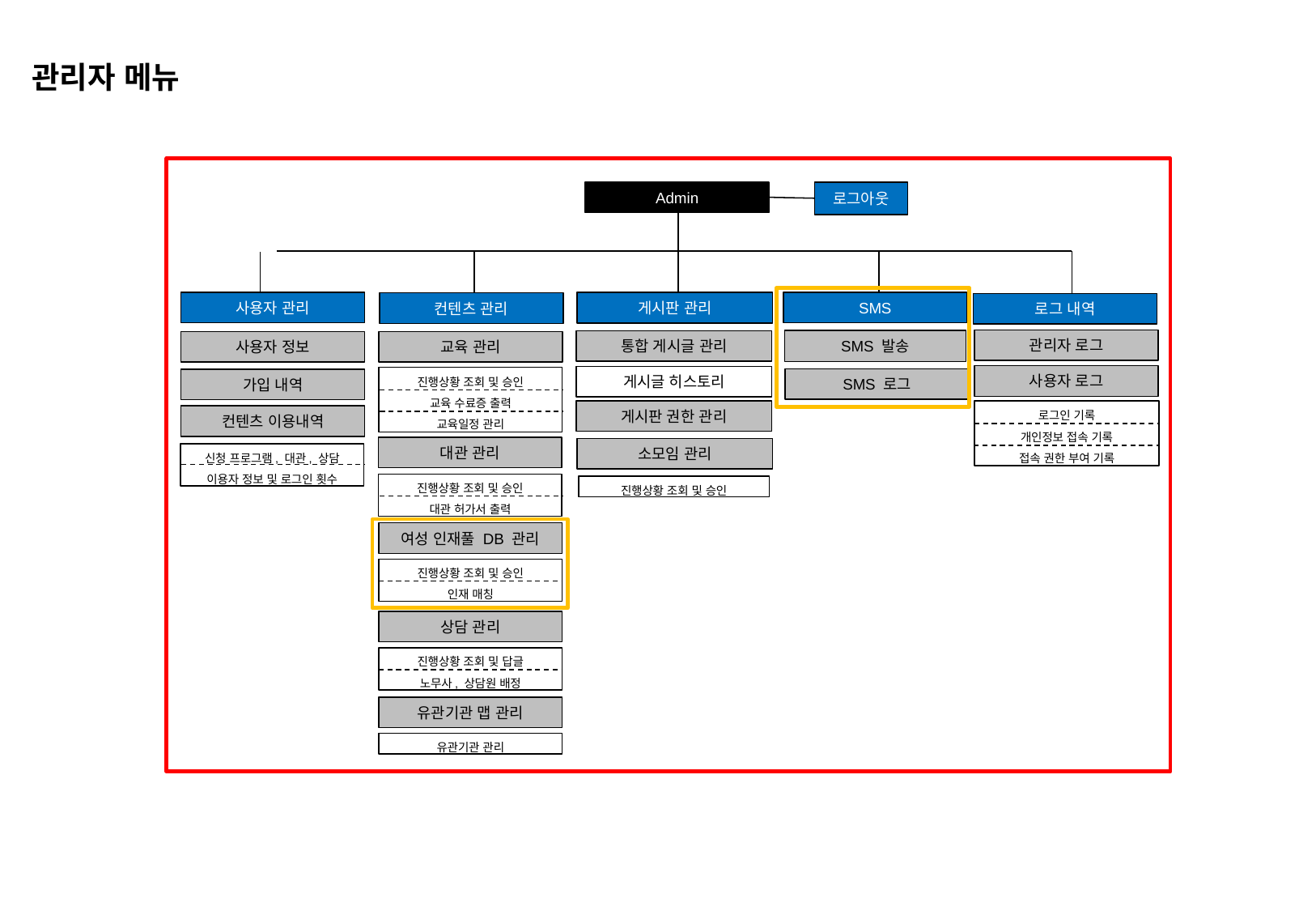

관리자 메뉴

Admin
로그아웃

사용자 관리
SMS
게시판 관리
컨텐츠 관리
로그 내역
관리자 로그
SMS 발송
통합 게시글 관리
교육 관리
사용자 정보
사용자 로그
게시글 히스토리
진행상황 조회 및 승인
교육 수료증 출력
교육일정 관리
SMS 로그
가입 내역
게시판 권한 관리
로그인 기록
개인정보 접속 기록
접속 권한 부여 기록
컨텐츠 이용내역
대관 관리
소모임 관리
신청 프로그램, 대관, 상담
이용자 정보 및 로그인 횟수
진행상황 조회 및 승인
대관 허가서 출력
진행상황 조회 및 승인

여성 인재풀 DB 관리
진행상황 조회 및 승인
인재 매칭
상담 관리
진행상황 조회 및 답글
노무사, 상담원 배정
유관기관 맵 관리
유관기관 관리